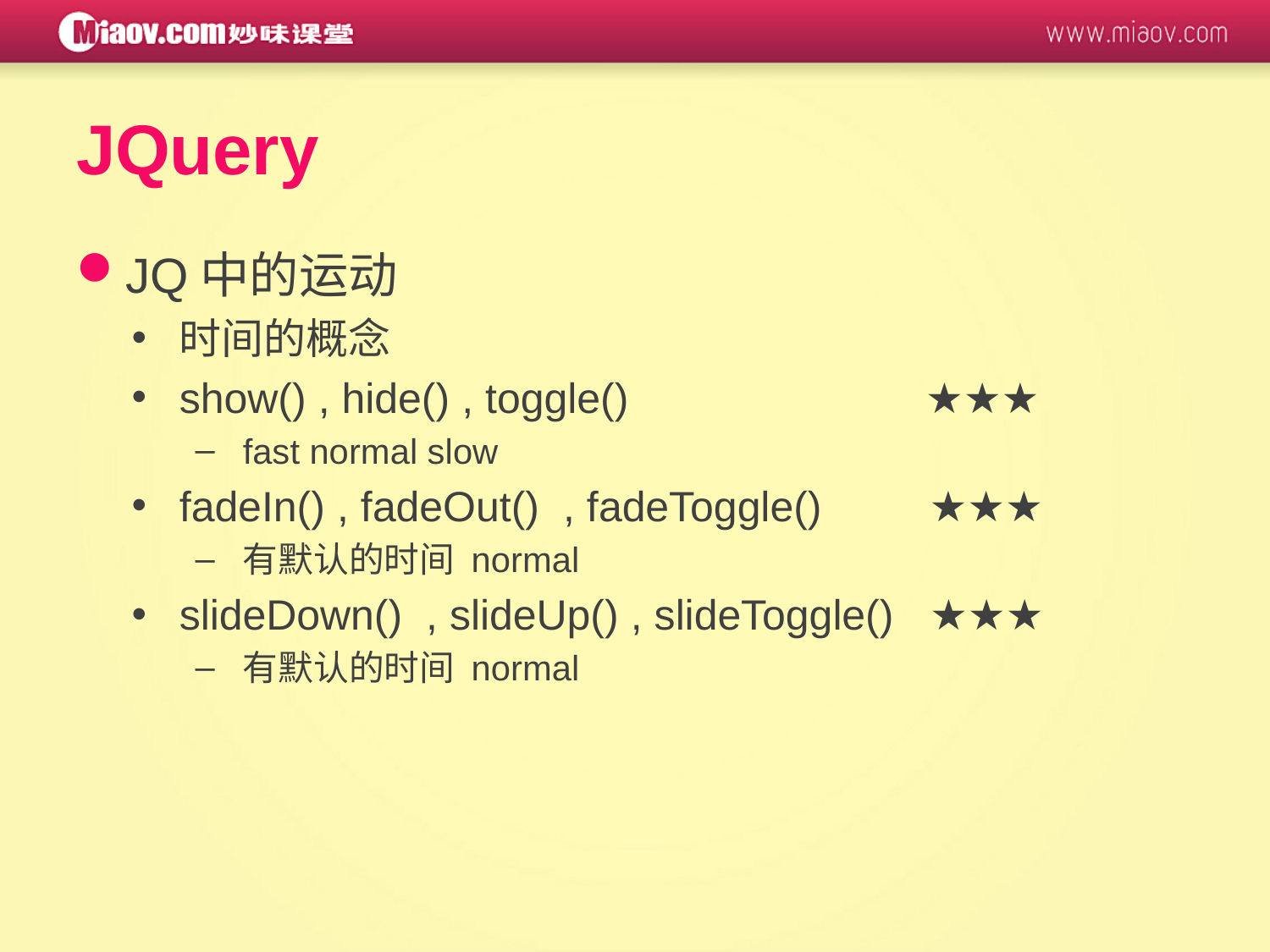

# JQuery
JQ中的运动
时间的概念
show() , hide() , toggle()                         ★★★
fast normal slow
fadeIn() , fadeOut()  , fadeToggle()         ★★★
有默认的时间 normal
slideDown()  , slideUp() , slideToggle()   ★★★
有默认的时间 normal